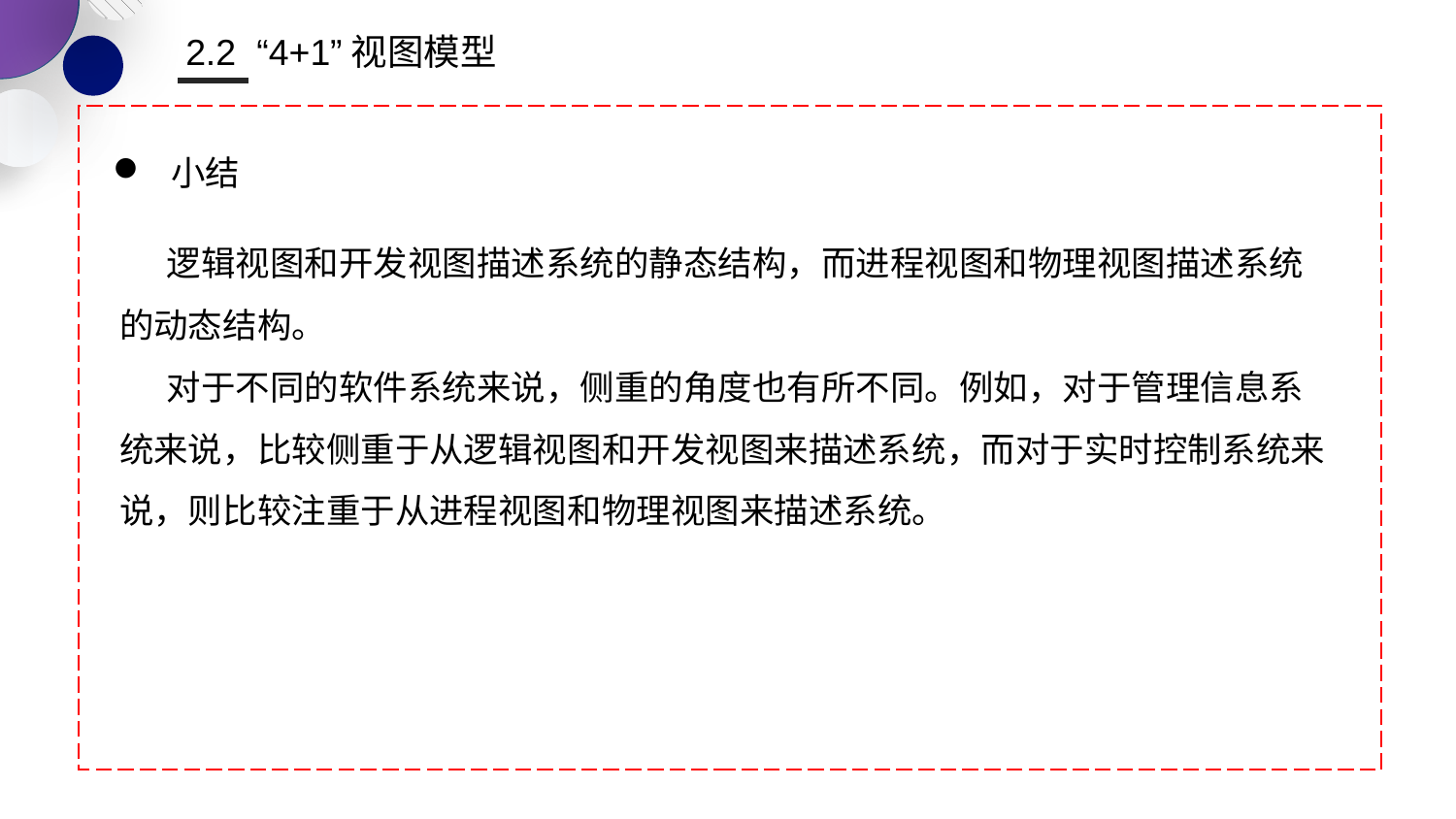

2.2  “4+1”视图模型

  小结
     逻辑视图和开发视图描述系统的静态结构，而进程视图和物理视图描述系统的动态结构。
     对于不同的软件系统来说，侧重的角度也有所不同。例如，对于管理信息系统来说，比较侧重于从逻辑视图和开发视图来描述系统，而对于实时控制系统来说，则比较注重于从进程视图和物理视图来描述系统。